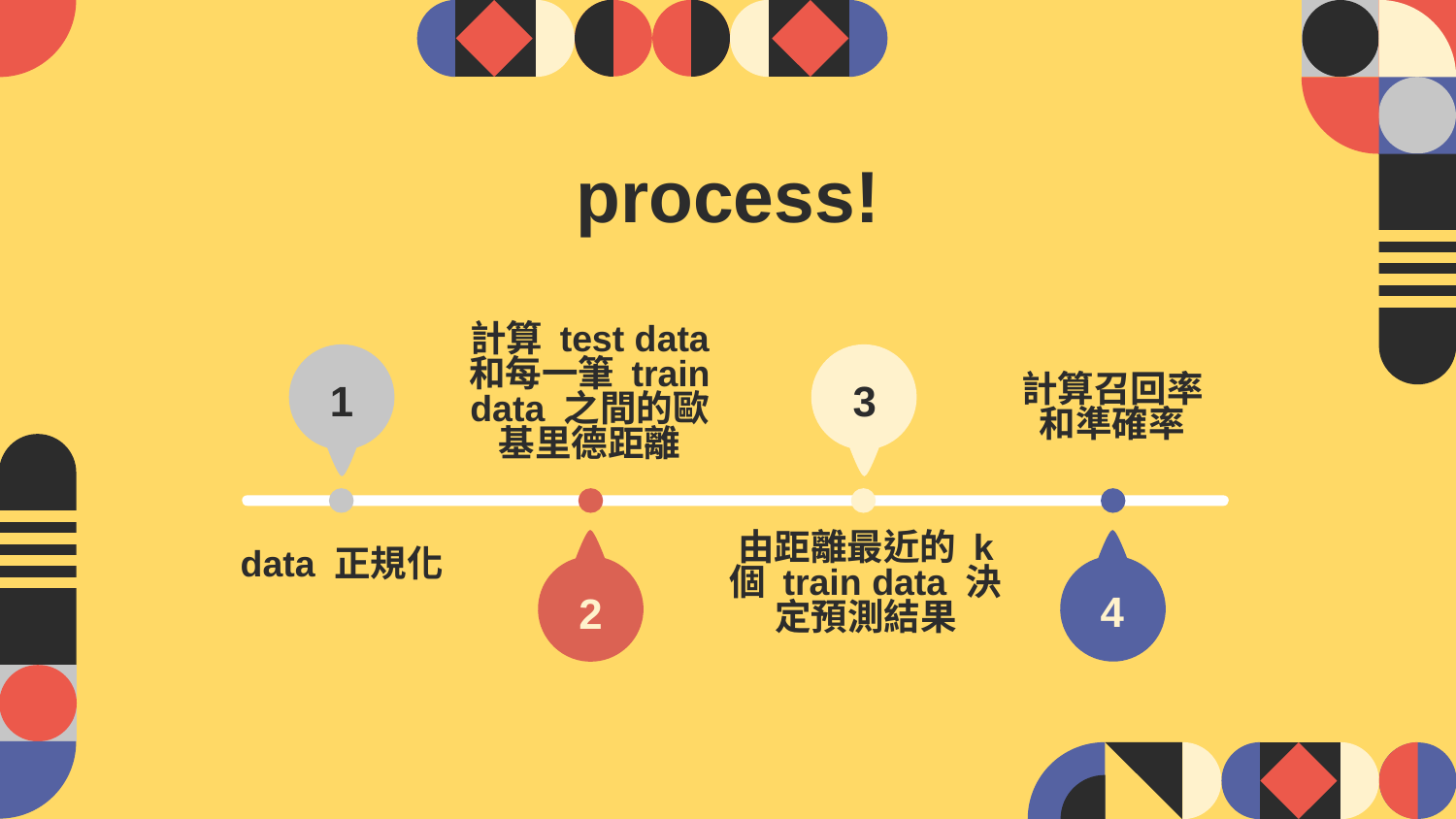

# process!
計算 test data 和每一筆 train data 之間的歐基里德距離

1
3
計算召回率
和準確率
data 正規化
由距離最近的 k 個 train data 決定預測結果
4
2